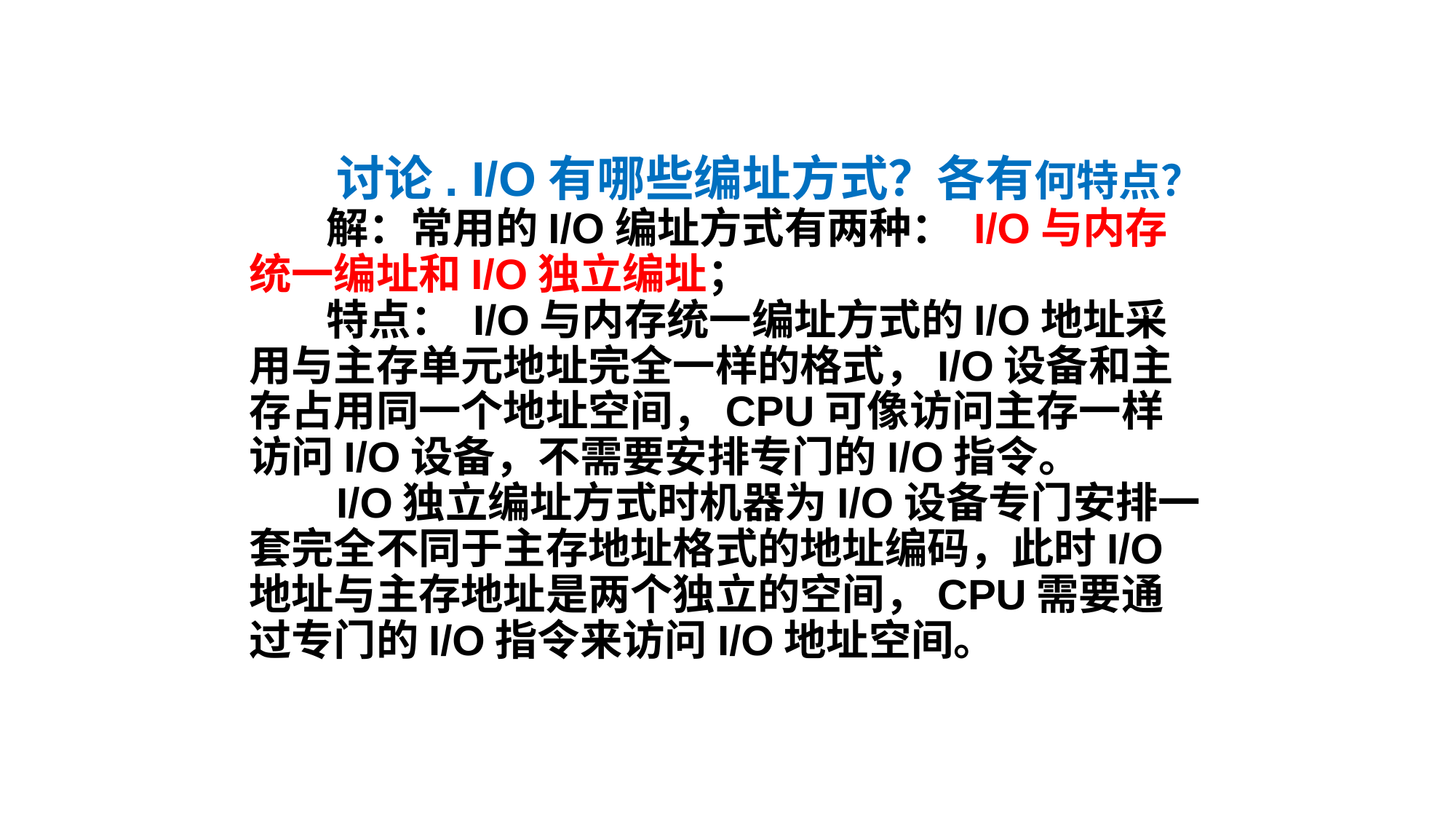

# 讨论. I/O有哪些编址方式？各有何特点？ 解：常用的I/O编址方式有两种： I/O与内存统一编址和I/O独立编址； 特点： I/O与内存统一编址方式的I/O地址采用与主存单元地址完全一样的格式，I/O设备和主存占用同一个地址空间，CPU可像访问主存一样访问I/O设备，不需要安排专门的I/O指令。 I/O独立编址方式时机器为I/O设备专门安排一套完全不同于主存地址格式的地址编码，此时I/O地址与主存地址是两个独立的空间，CPU需要通过专门的I/O指令来访问I/O地址空间。